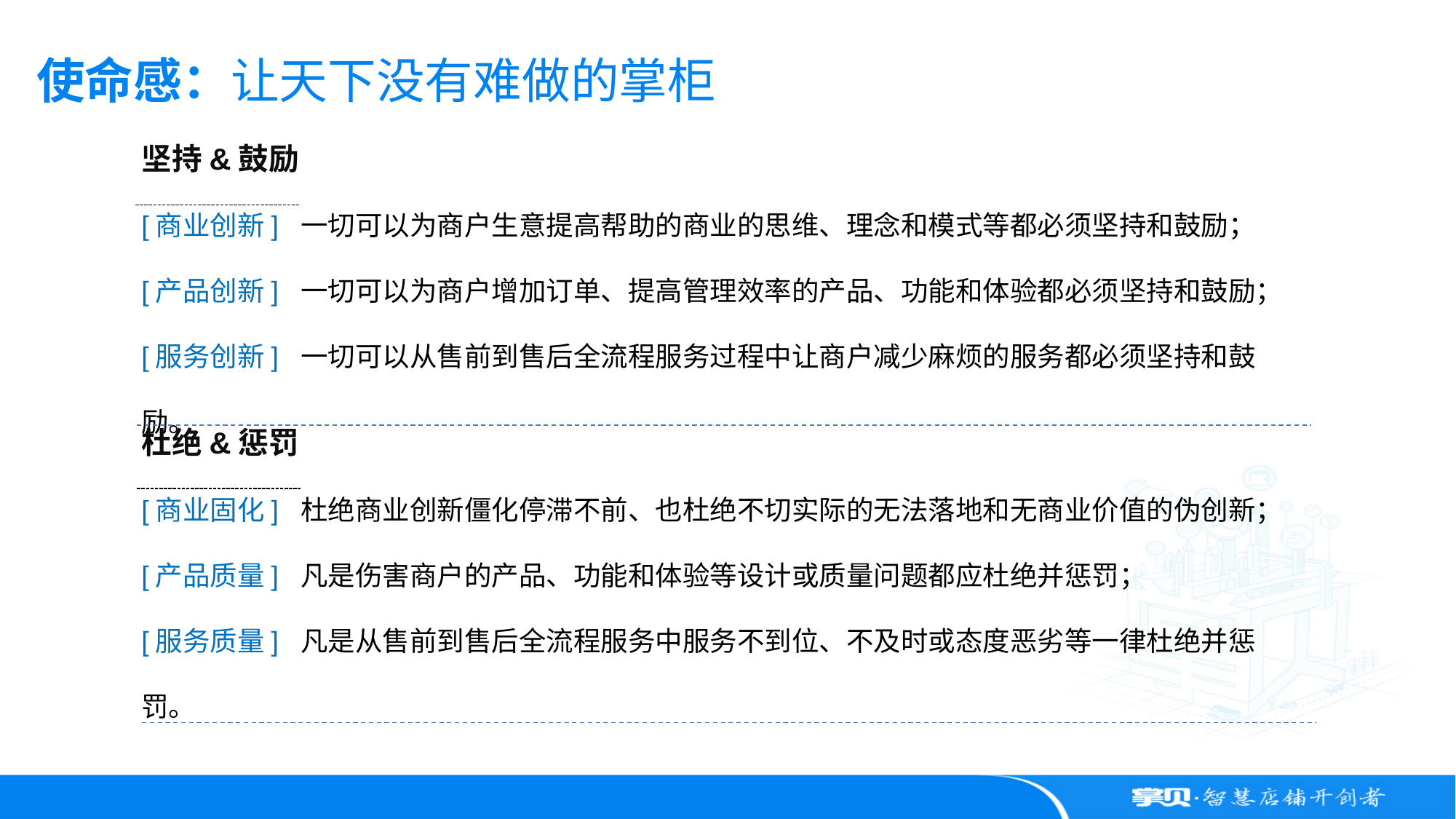

使命感：让天下没有难做的掌柜
坚持&鼓励
[商业创新]  一切可以为商户生意提高帮助的商业的思维、理念和模式等都必须坚持和鼓励；
[产品创新]  一切可以为商户增加订单、提高管理效率的产品、功能和体验都必须坚持和鼓励；
[服务创新]  一切可以从售前到售后全流程服务过程中让商户减少麻烦的服务都必须坚持和鼓励。
杜绝&惩罚
[商业固化]  杜绝商业创新僵化停滞不前、也杜绝不切实际的无法落地和无商业价值的伪创新；
[产品质量]  凡是伤害商户的产品、功能和体验等设计或质量问题都应杜绝并惩罚；
[服务质量]  凡是从售前到售后全流程服务中服务不到位、不及时或态度恶劣等一律杜绝并惩罚。